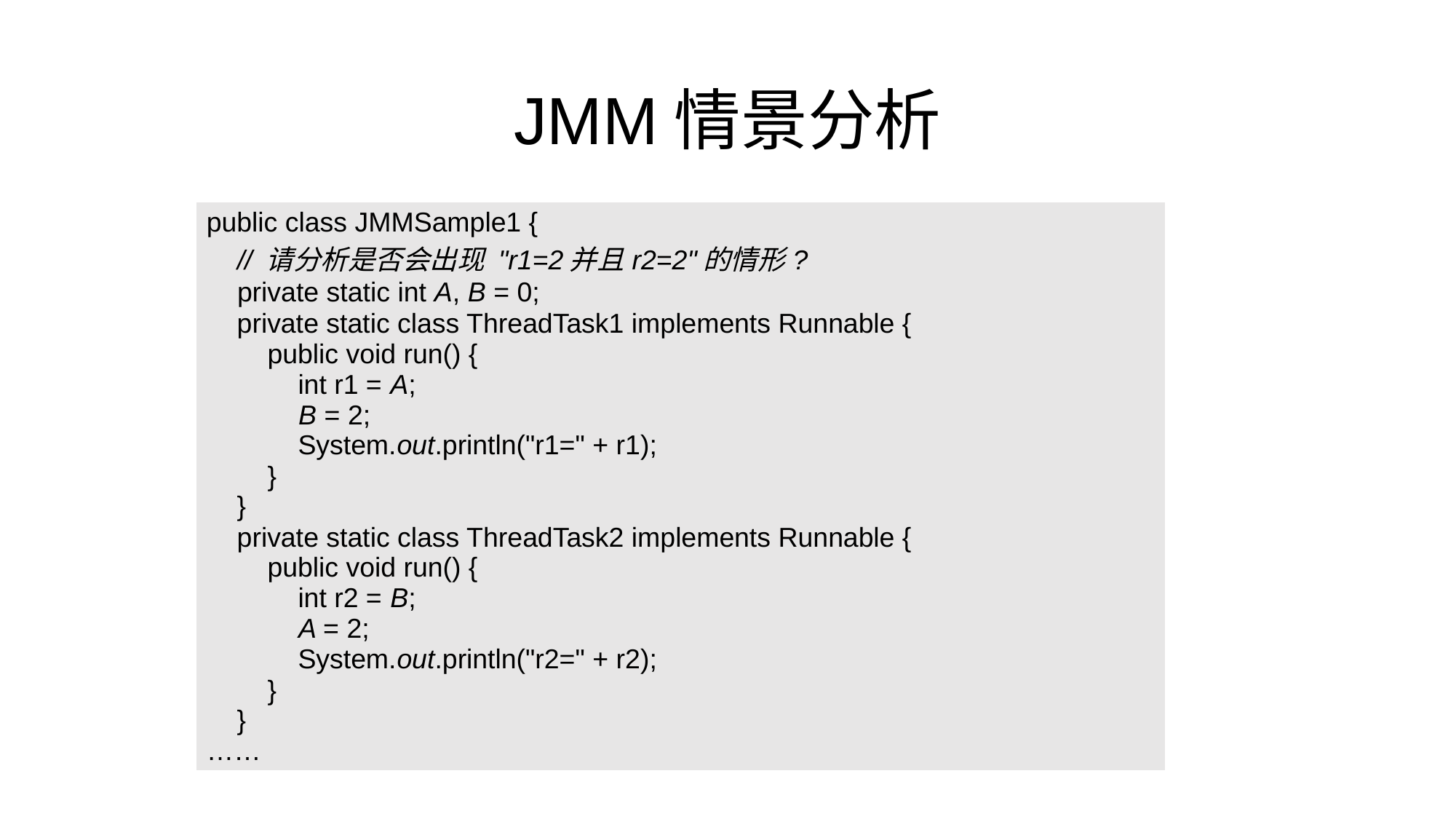

# JMM情景分析
| public class JMMSample1 { // 请分析是否会出现 "r1=2并且r2=2"的情形? private static int A, B = 0; private static class ThreadTask1 implements Runnable { public void run() { int r1 = A; B = 2; System.out.println("r1=" + r1); } } private static class ThreadTask2 implements Runnable { public void run() { int r2 = B; A = 2; System.out.println("r2=" + r2); } } …… |
| --- |